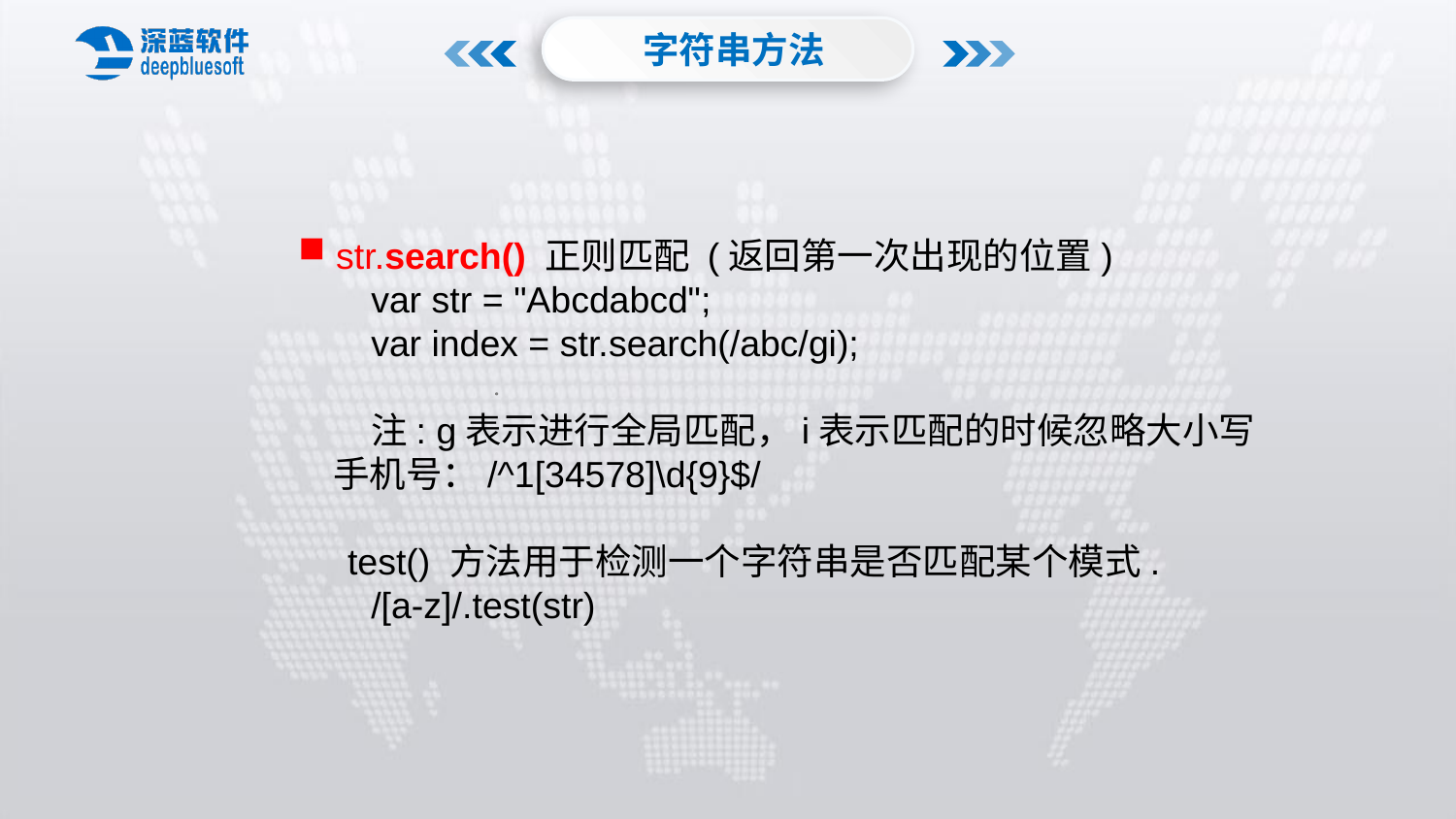

字符串方法

 str.search() 正则匹配 (返回第一次出现的位置)
var str = "Abcdabcd";
var index = str.search(/abc/gi);

	注: g表示进行全局匹配，i表示匹配的时候忽略大小写
            手机号：/^1[34578]\d{9}$/

            test() 方法用于检测一个字符串是否匹配某个模式.
/[a-z]/.test(str)